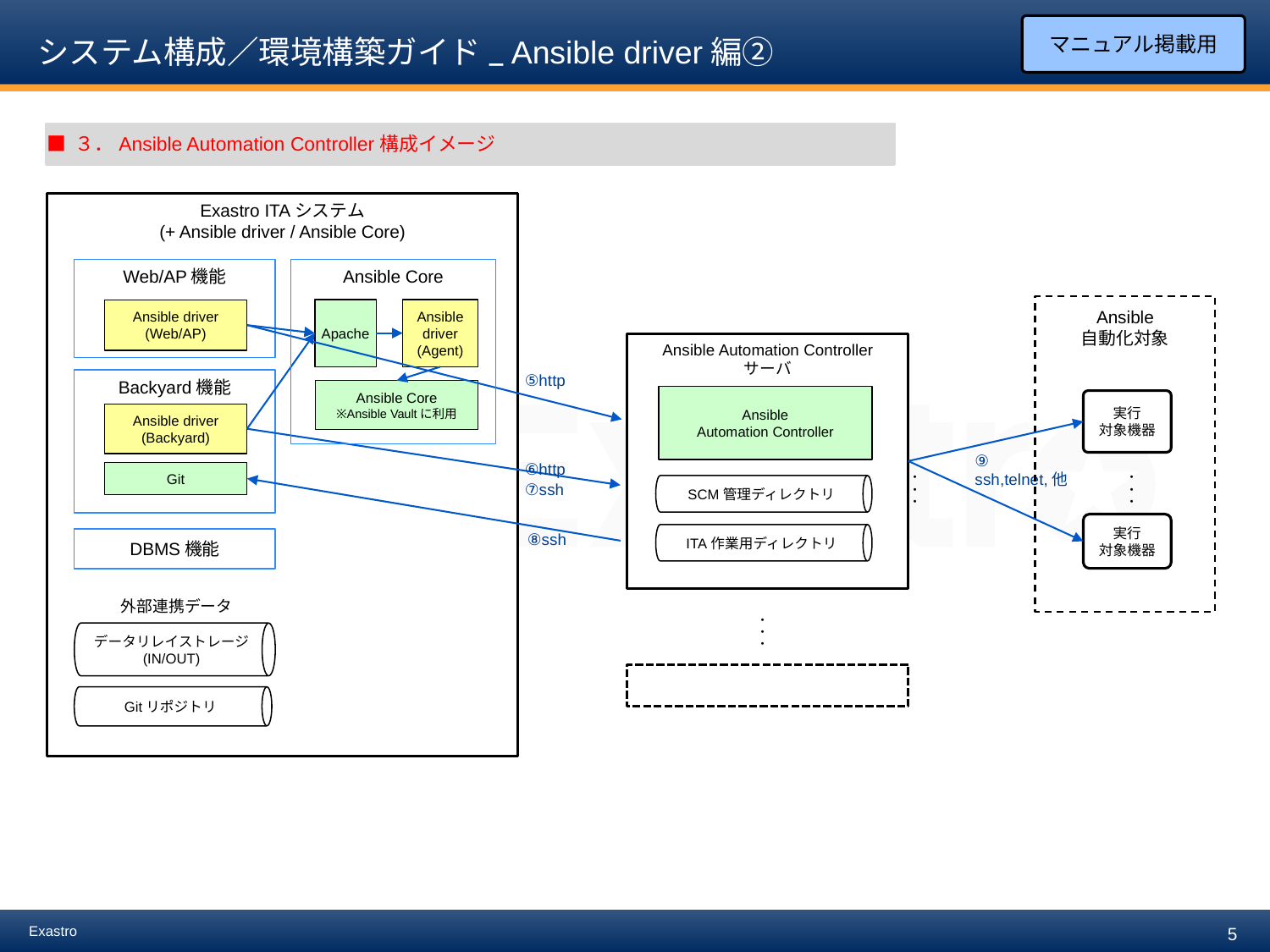

マニュアル掲載用
# システム構成／環境構築ガイド_ Ansible driver編②
■ ３．Ansible Automation Controller構成イメージ
Exastro ITAシステム
(+ Ansible driver / Ansible Core)
Web/AP機能
Ansible Core
Ansible
自動化対象
Apache
Ansible
driver
(Agent)
Ansible driver
(Web/AP)
Ansible Automation Controller
サーバ
⑤http
Backyard機能
Ansible Core
※Ansible Vaultに利用
SCM管理ディレクトリ
Ansible
Automation Controller
実行
対象機器
Ansible driver
(Backyard)
ITA作業用ディレクトリ
⑨
ssh,telnet,他
⑥http
・・・
・・・
Git
⑦ssh
実行
対象機器
⑧ssh
DBMS機能
データリレイストレージ
(IN/OUT)
外部連携データ
・・・
Gitリポジトリ